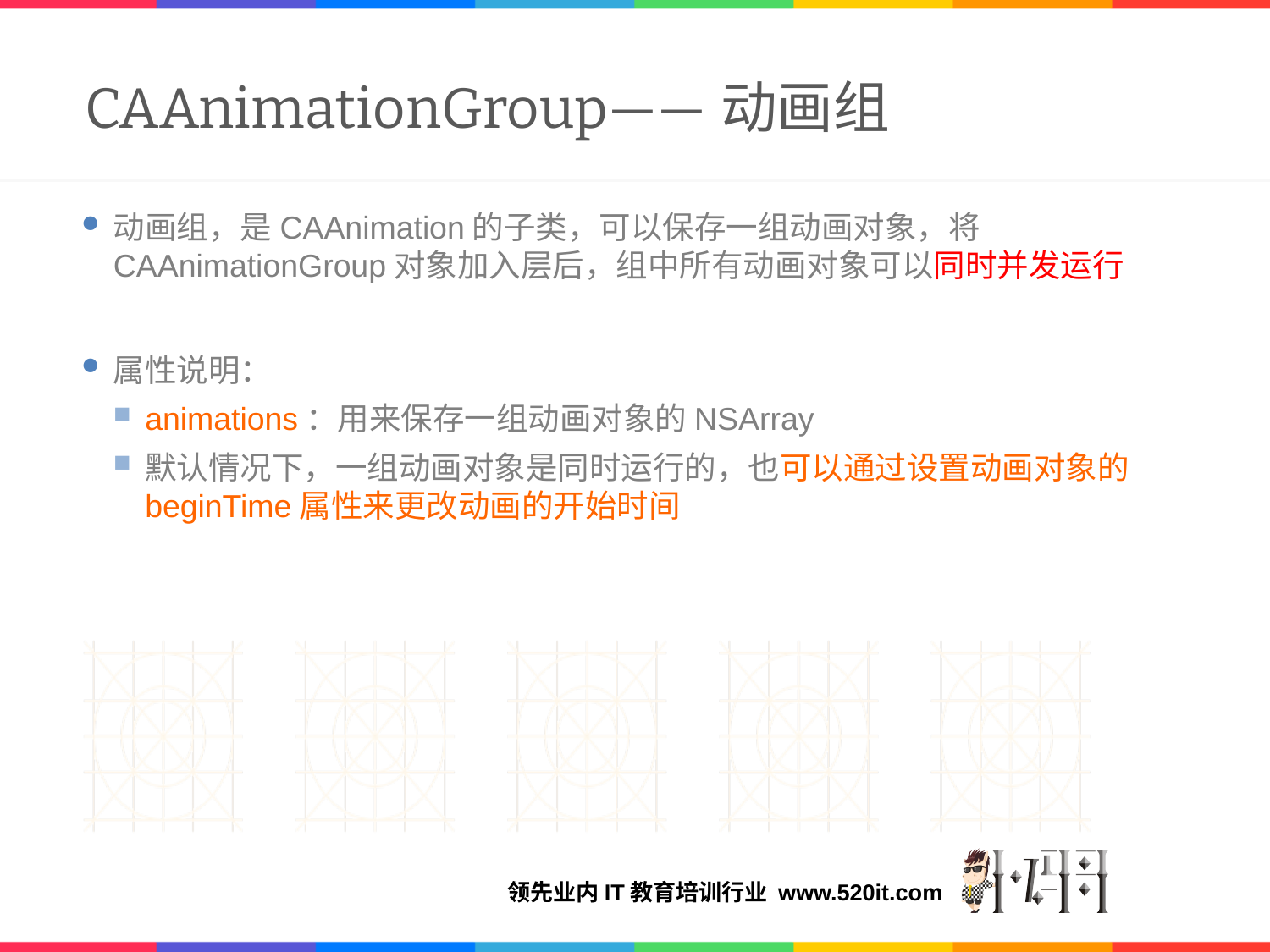

# CAAnimationGroup——动画组
动画组，是CAAnimation的子类，可以保存一组动画对象，将CAAnimationGroup对象加入层后，组中所有动画对象可以同时并发运行

属性说明：
animations：用来保存一组动画对象的NSArray
默认情况下，一组动画对象是同时运行的，也可以通过设置动画对象的beginTime属性来更改动画的开始时间